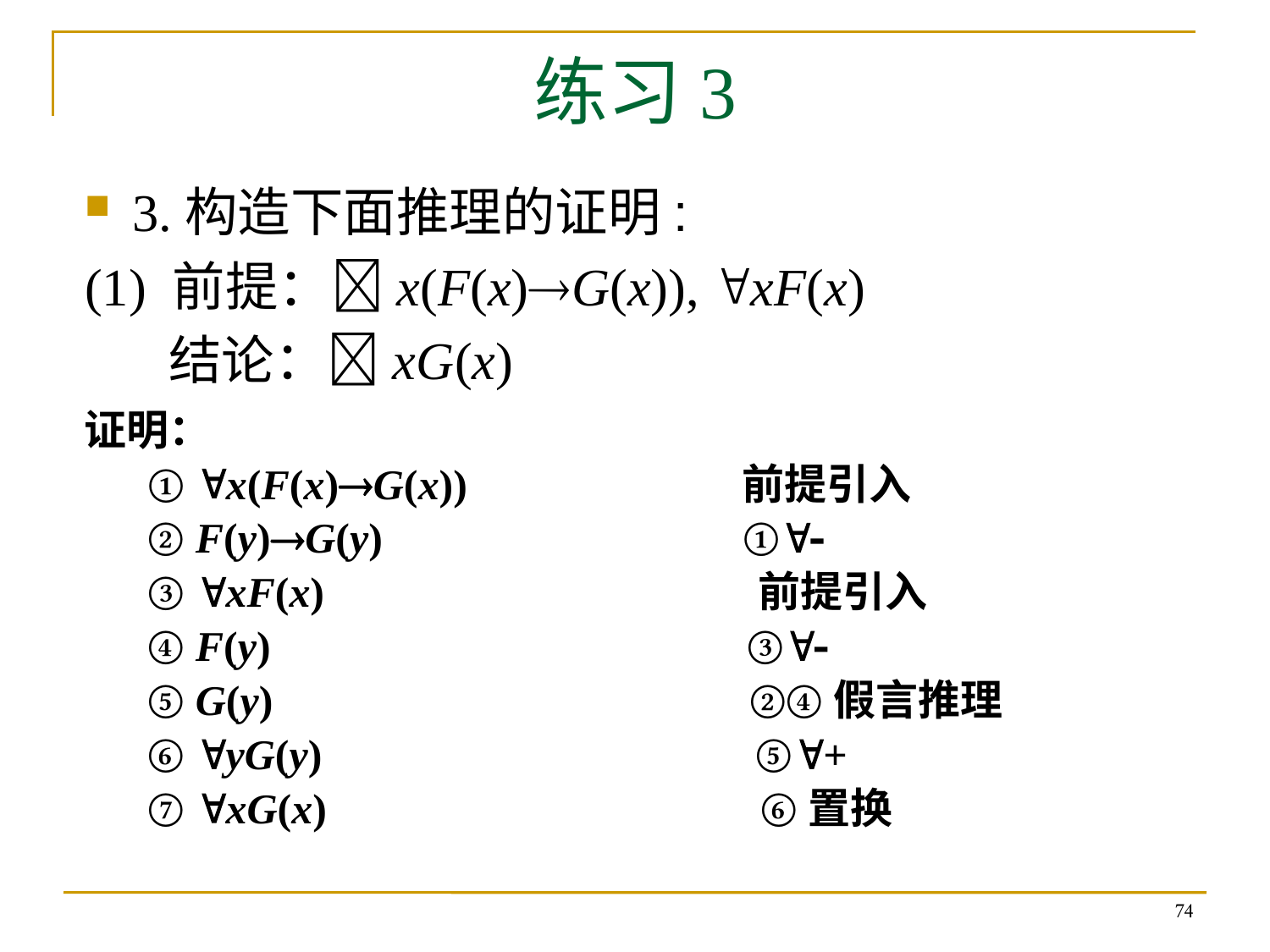

# 练习3
3.构造下面推理的证明:
(1) 前提：∀x(F(x)→G(x)), ∀xF(x)
      结论：∀xG(x)
证明：
      ① ∀x(F(x)→G(x))                         前提引入
      ② F(y)→G(y)                                  ①∀−
      ③ ∀xF(x)                                        前提引入
      ④ F(y)                                             ③∀−
      ⑤ G(y)                                             ②④假言推理
      ⑥ ∀yG(y)                                         ⑤∀+
      ⑦ ∀xG(x)                                         ⑥置换
74